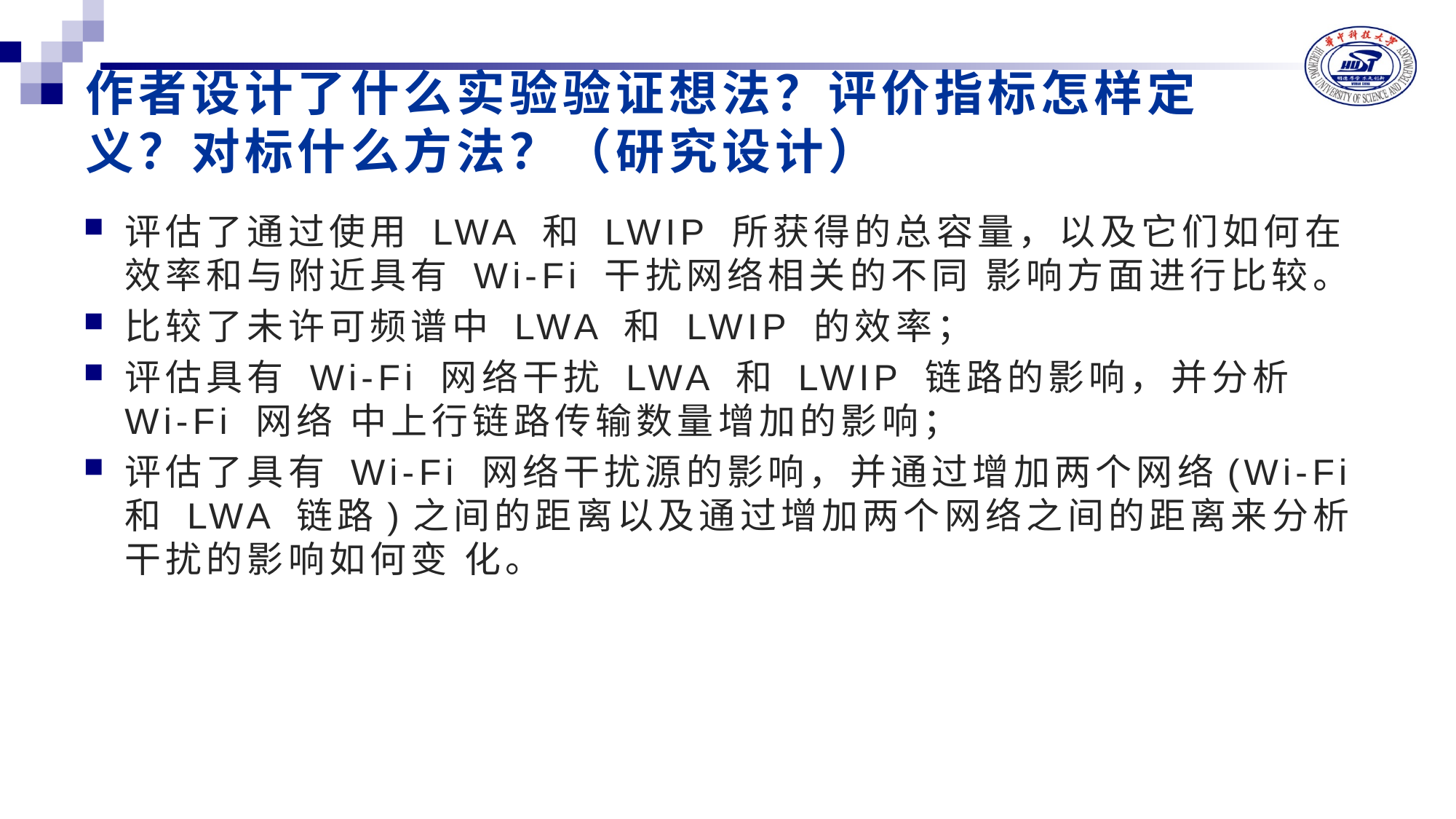

# 作者设计了什么实验验证想法？评价指标怎样定义？对标什么方法？（研究设计）
评估了通过使用 LWA 和 LWIP 所获得的总容量，以及它们如何在效率和与附近具有 Wi-Fi 干扰网络相关的不同 影响方面进行比较。
比较了未许可频谱中 LWA 和 LWIP 的效率；
评估具有 Wi-Fi 网络干扰 LWA 和 LWIP 链路的影响，并分析 Wi-Fi 网络 中上行链路传输数量增加的影响；
评估了具有 Wi-Fi 网络干扰源的影响，并通过增加两个网络(Wi-Fi 和 LWA 链路)之间的距离以及通过增加两个网络之间的距离来分析干扰的影响如何变 化。